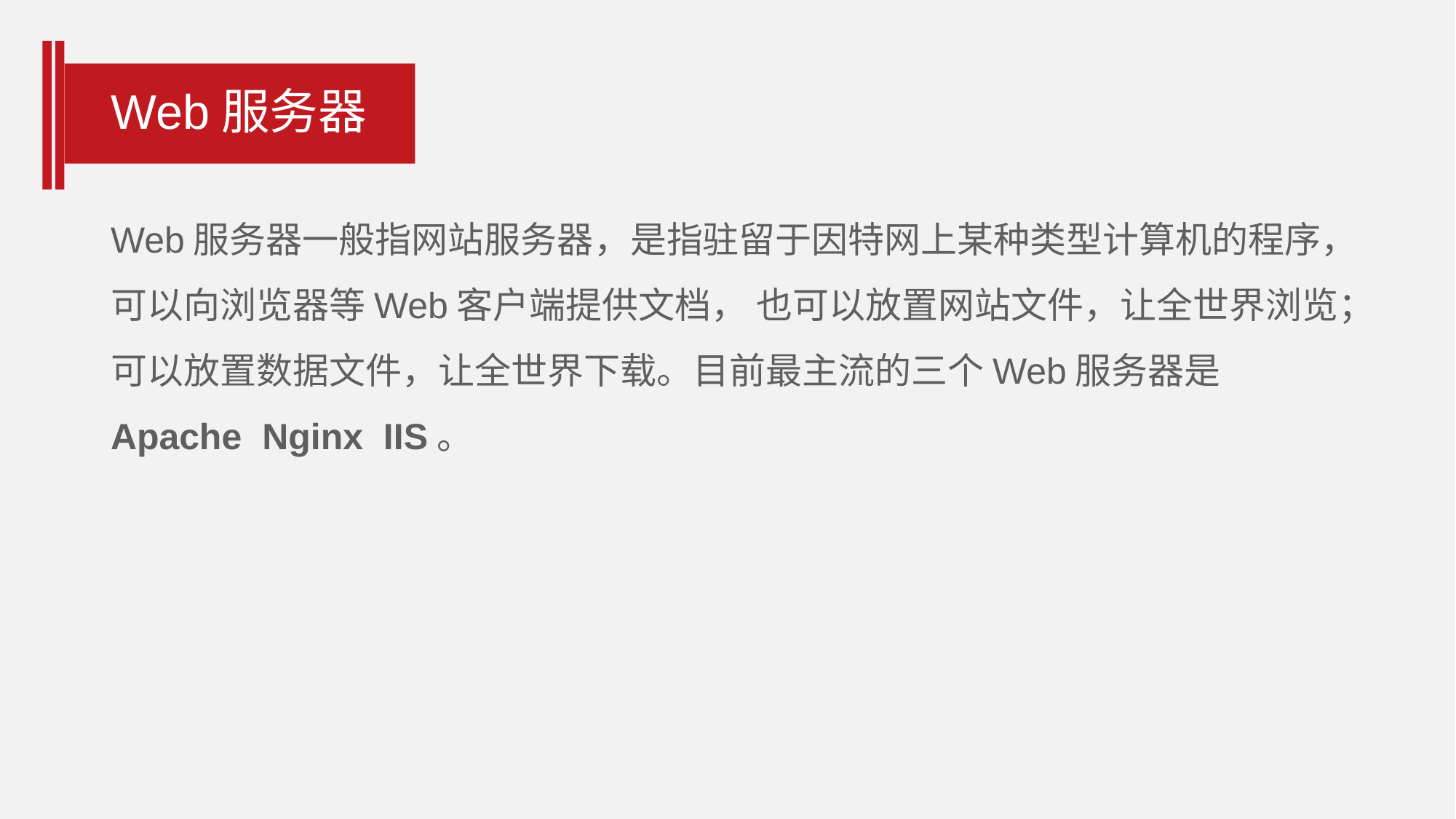

# Web服务器
Web服务器一般指网站服务器，是指驻留于因特网上某种类型计算机的程序，可以向浏览器等Web客户端提供文档， 也可以放置网站文件，让全世界浏览；可以放置数据文件，让全世界下载。目前最主流的三个Web服务器是
Apache  Nginx  IIS。